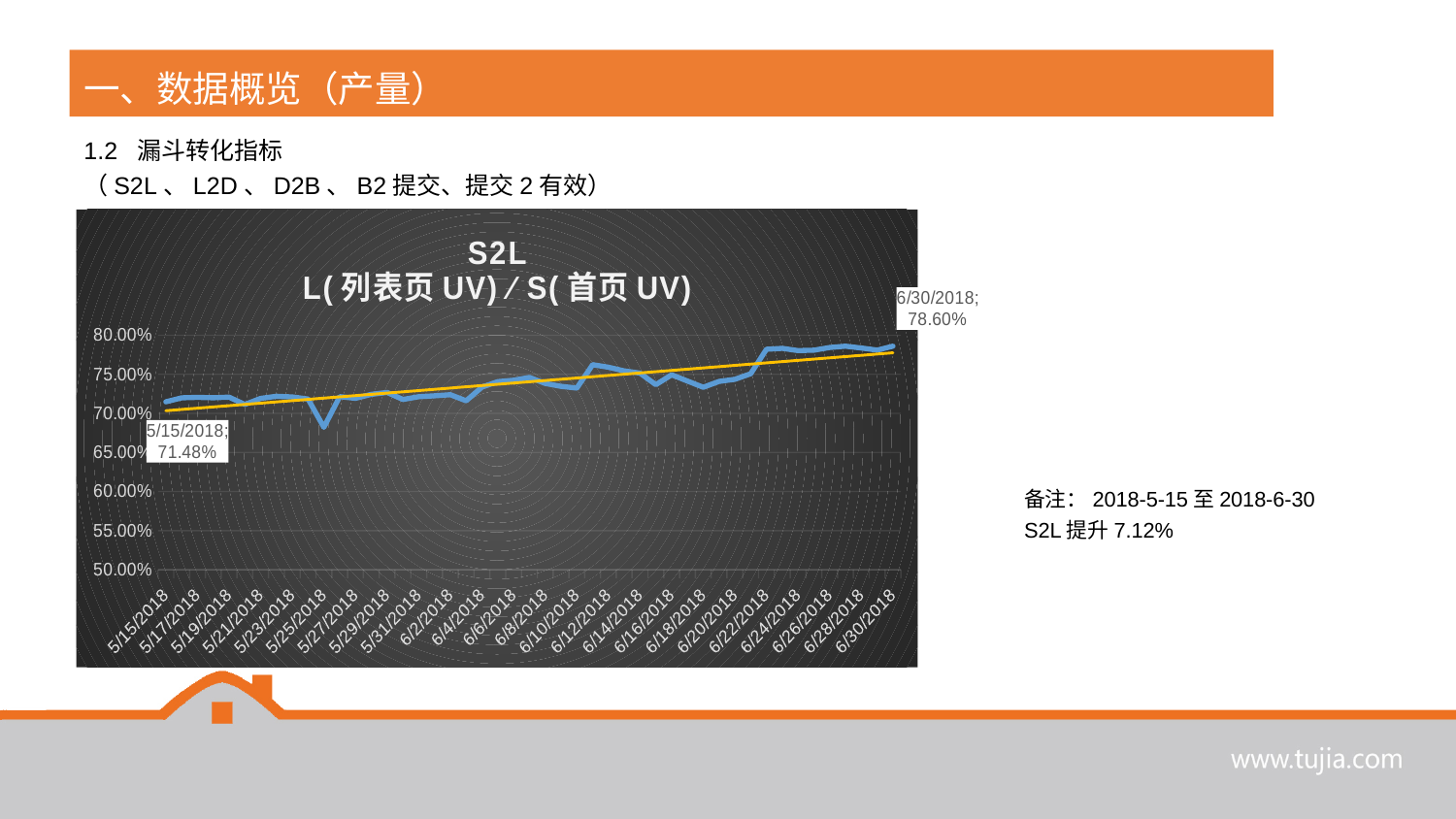

一、数据概览（产量）
1.2  漏斗转化指标
（S2L、L2D、D2B、B2提交、提交2有效）

### Chart: S2L
L(列表页UV) ⁄ S(首页UV)

| Category | S2L（L(列表页UV) ⁄ S(首页UV)） |
|---|---|
| 43235 | 0.7148 |
| 43236 | 0.7199 |
| 43237 | 0.7205 |
| 43238 | 0.72 |
| 43239 | 0.7208 |
| 43240 | 0.7114 |
| 43241 | 0.7192 |
| 43242 | 0.7219 |
| 43243 | 0.721 |
| 43244 | 0.7184 |
| 43245 | 0.6822 |
| 43246 | 0.7214 |
| 43247 | 0.7193 |
| 43248 | 0.7243 |
| 43249 | 0.7268 |
| 43250 | 0.7178 |
| 43251 | 0.7213 |
| 43252 | 0.7225 |
| 43253 | 0.7239 |
| 43254 | 0.7161 |
| 43255 | 0.7336 |
| 43256 | 0.7406 |
| 43257 | 0.7424 |
| 43258 | 0.746 |
| 43259 | 0.7383 |
| 43260 | 0.7346 |
| 43261 | 0.7324 |
| 43262 | 0.7623 |
| 43263 | 0.7591 |
| 43264 | 0.7544 |
| 43265 | 0.7515 |
| 43266 | 0.7367 |
| 43267 | 0.7494 |
| 43268 | 0.7414 |
| 43269 | 0.7334 |
| 43270 | 0.7409 |
| 43271 | 0.7436 |
| 43272 | 0.7507 |
| 43273 | 0.782 |
| 43274 | 0.7832 |
| 43275 | 0.7803 |
| 43276 | 0.7808 |
| 43277 | 0.7843 |
| 43278 | 0.786 |
| 43279 | 0.7836 |
| 43280 | 0.781 |
| 43281 | 0.786 |
备注：2018-5-15至2018-6-30
S2L提升7.12%